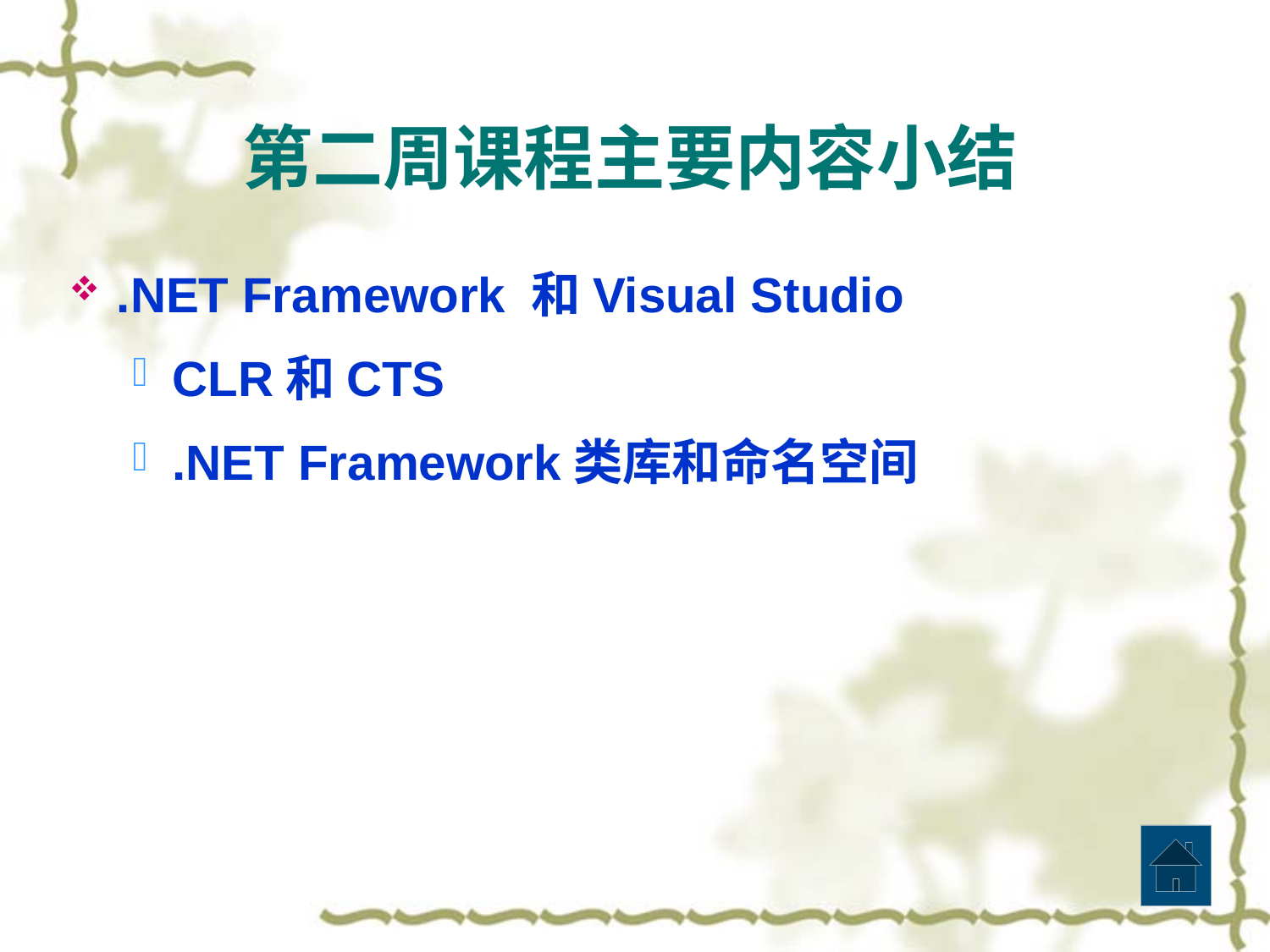

# 第二周课程主要内容小结
.NET Framework 和Visual Studio
CLR和CTS
.NET Framework类库和命名空间